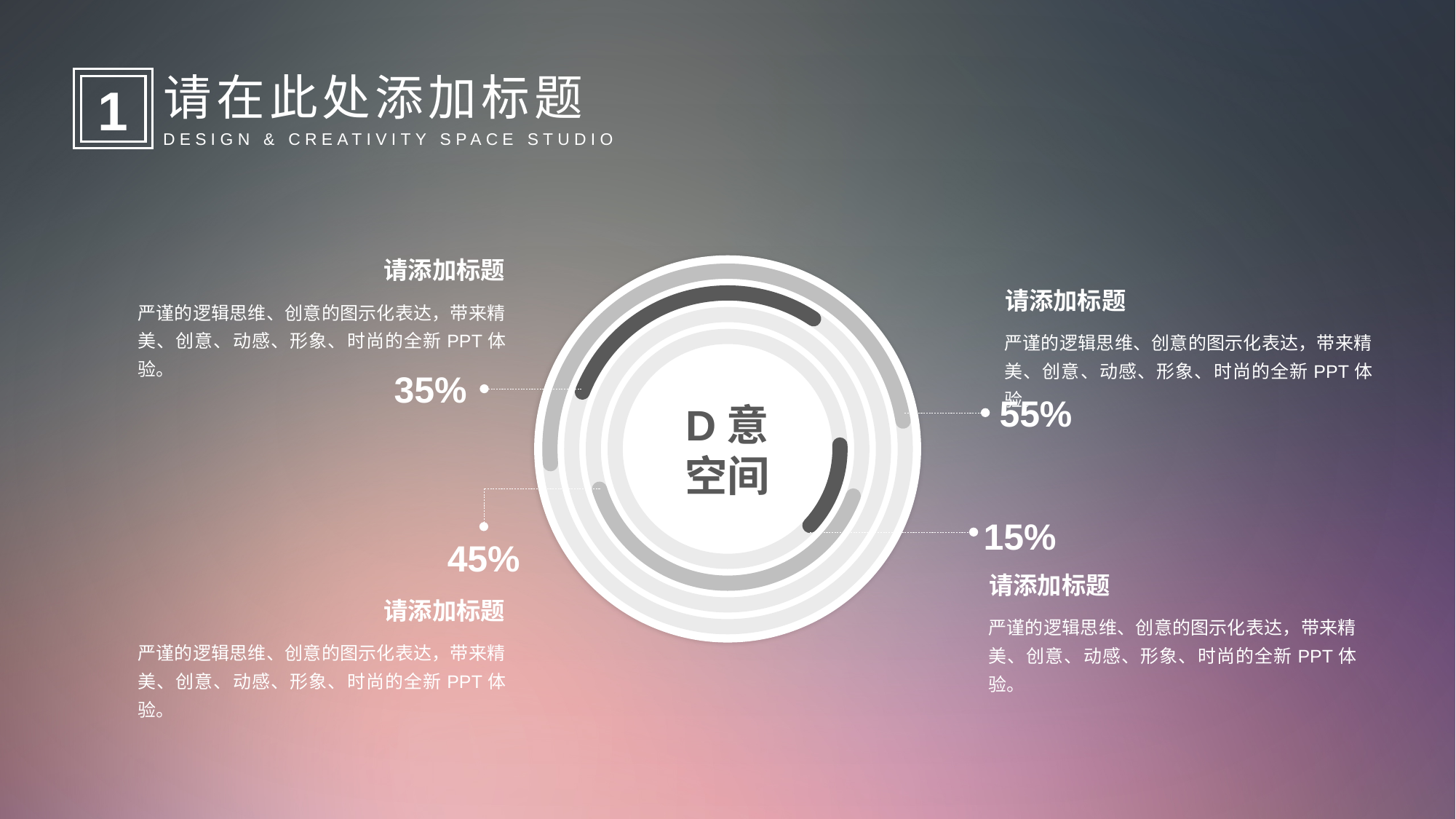

请在此处添加标题
1
DESIGN & CREATIVITY SPACE STUDIO
请添加标题

请添加标题
严谨的逻辑思维、创意的图示化表达，带来精美、创意、动感、形象、时尚的全新PPT体验。

严谨的逻辑思维、创意的图示化表达，带来精美、创意、动感、形象、时尚的全新PPT体验。

35%
55%
D意
空间

15%
45%
请添加标题
请添加标题
严谨的逻辑思维、创意的图示化表达，带来精美、创意、动感、形象、时尚的全新PPT体验。
严谨的逻辑思维、创意的图示化表达，带来精美、创意、动感、形象、时尚的全新PPT体验。